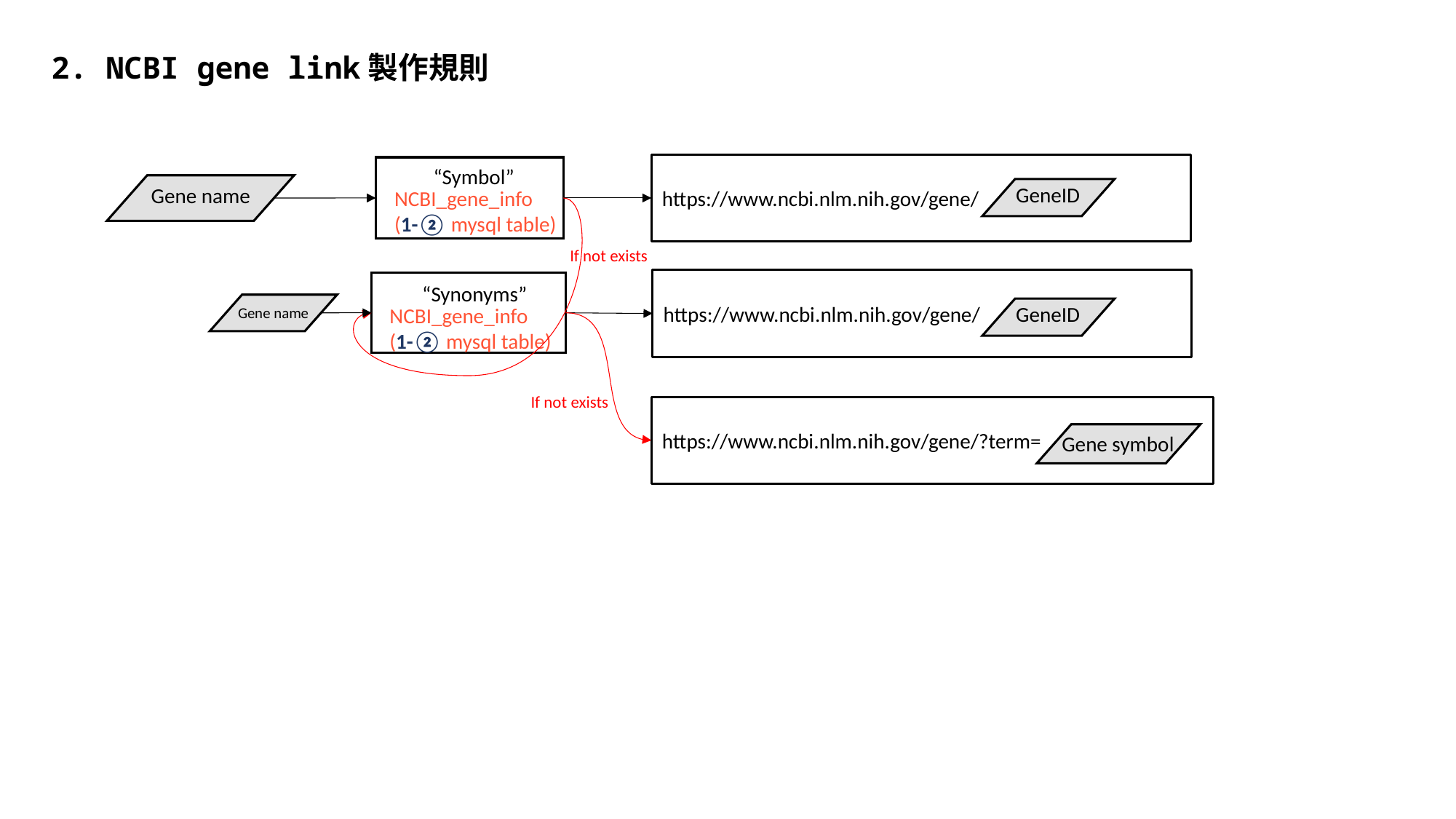

2. NCBI gene link製作規則

https://www.ncbi.nlm.nih.gov/gene/

“Symbol”

GeneID
Gene name

NCBI_gene_info
(1-② mysql table)
If not exists

“Synonyms”

NCBI_gene_info
(1-② mysql table)
Gene name
If not exists

https://www.ncbi.nlm.nih.gov/gene/?term=

Gene symbol

https://www.ncbi.nlm.nih.gov/gene/

GeneID